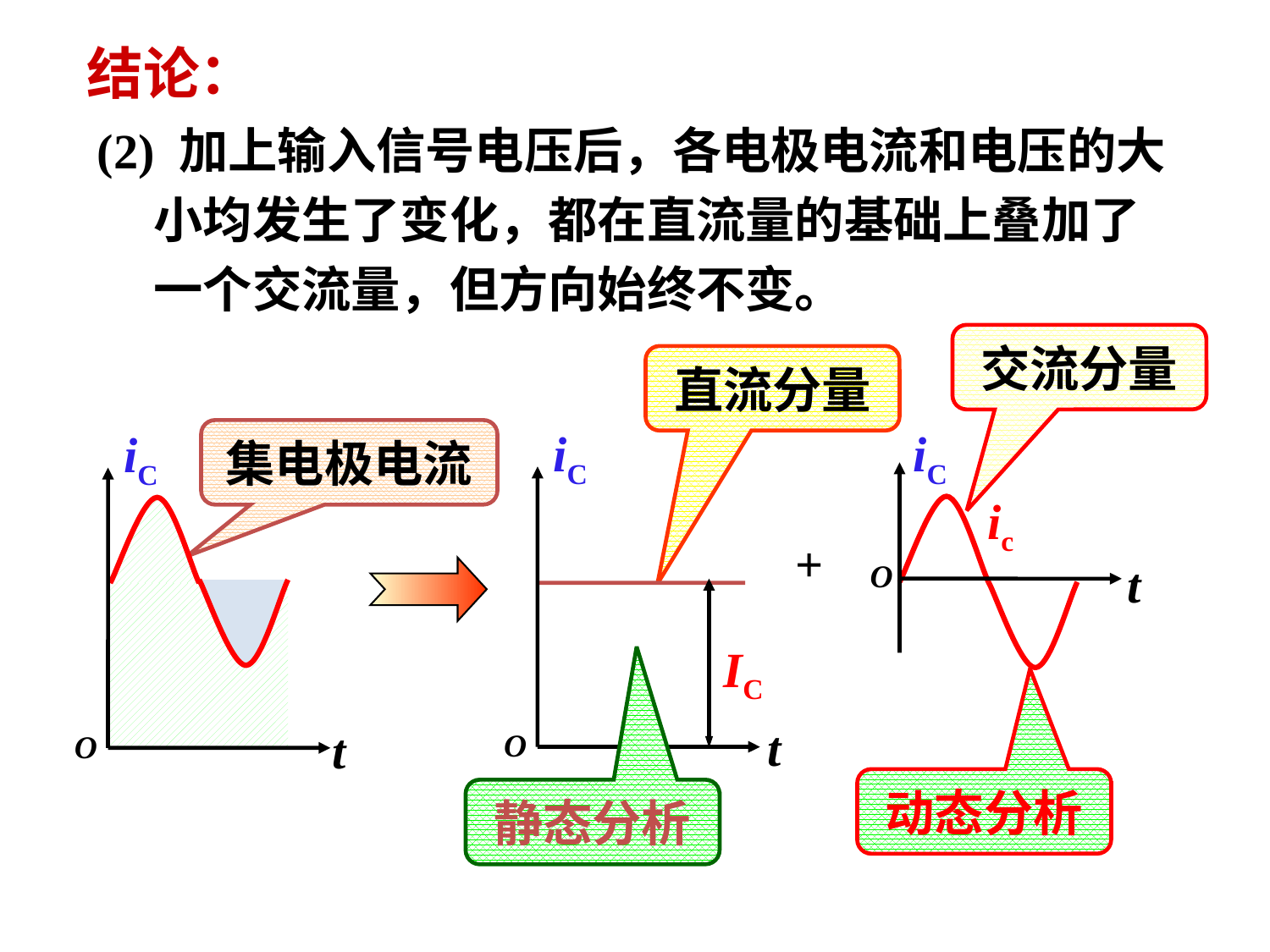

# 结论：
(2) 加上输入信号电压后，各电极电流和电压的大
    小均发生了变化，都在直流量的基础上叠加了
    一个交流量，但方向始终不变。
交流分量
直流分量
集电极电流
iC

IC

t
O

iC

ic

t
O

iC

t
O

+

动态分析
静态分析